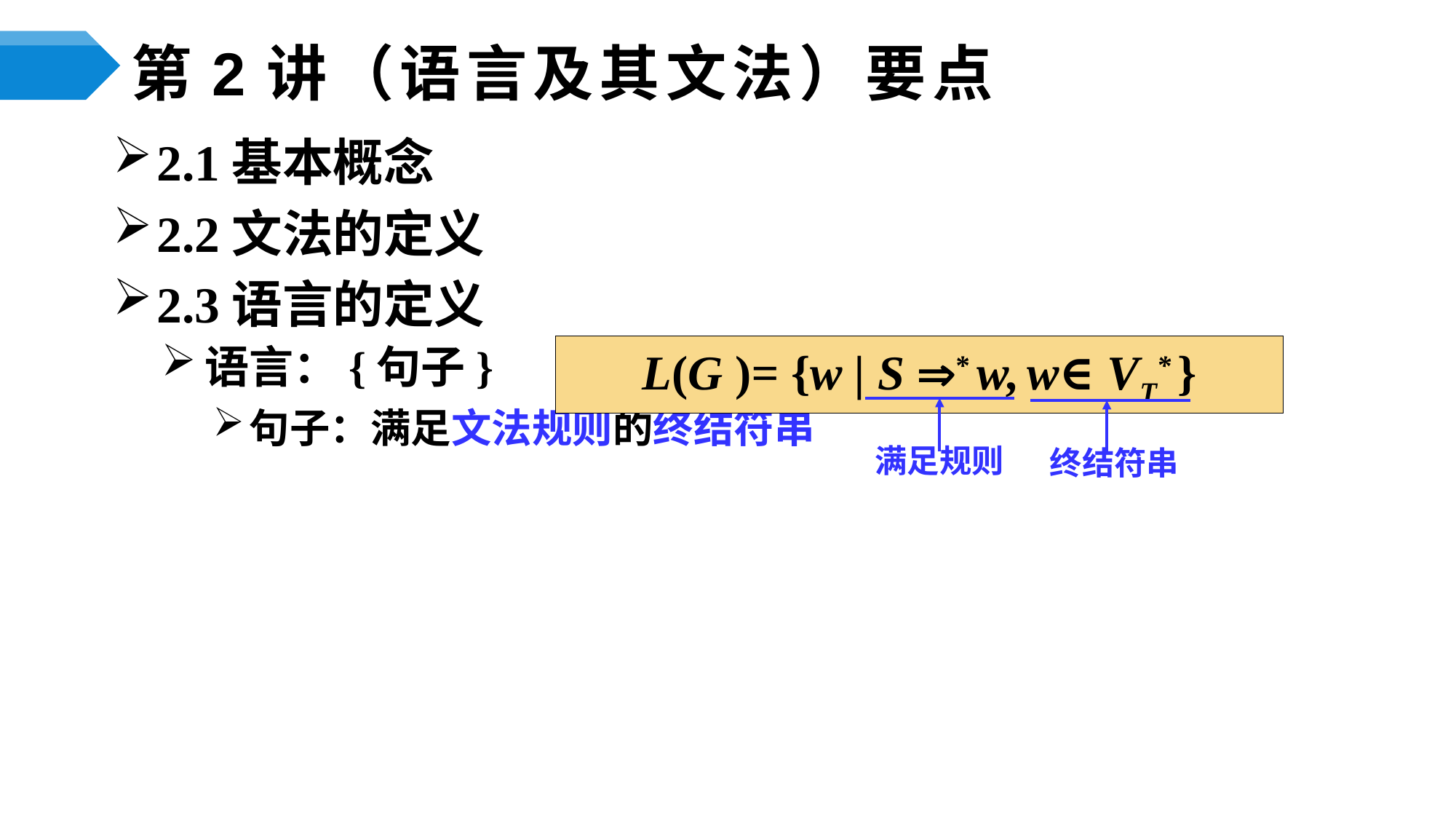

# 第2讲（语言及其文法）要点
2.1基本概念
2.2文法的定义
2.3语言的定义
语言：{句子}
句子：满足文法规则的终结符串

L(G )= {w | S ⇒* w, w∈ VT* }
满足规则
终结符串